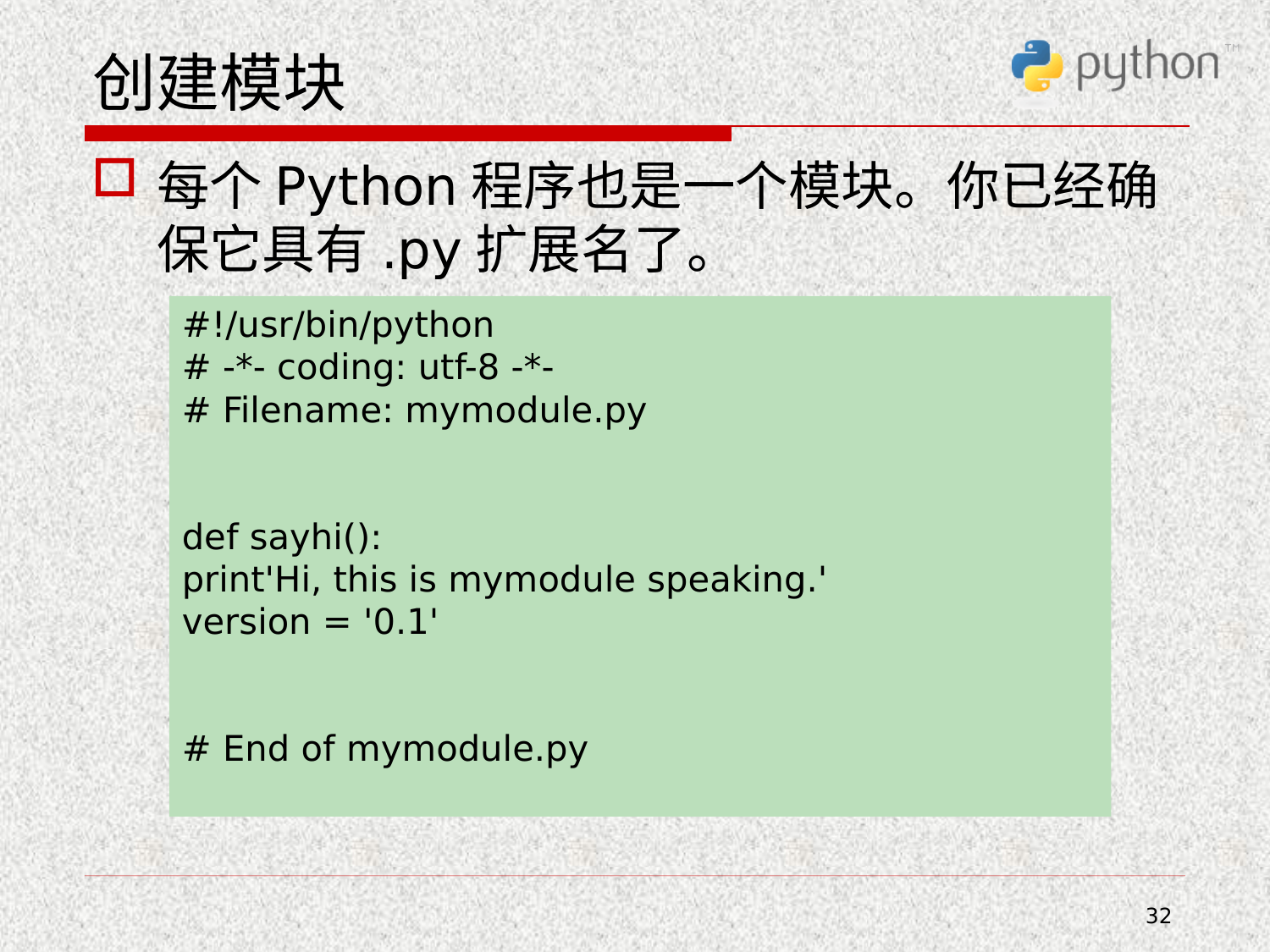

# 创建模块
每个Python程序也是一个模块。你已经确保它具有.py扩展名了。
#!/usr/bin/python
# -*- coding: utf-8 -*-
# Filename: mymodule.py

def sayhi():
print'Hi, this is mymodule speaking.'
version = '0.1'

# End of mymodule.py
32